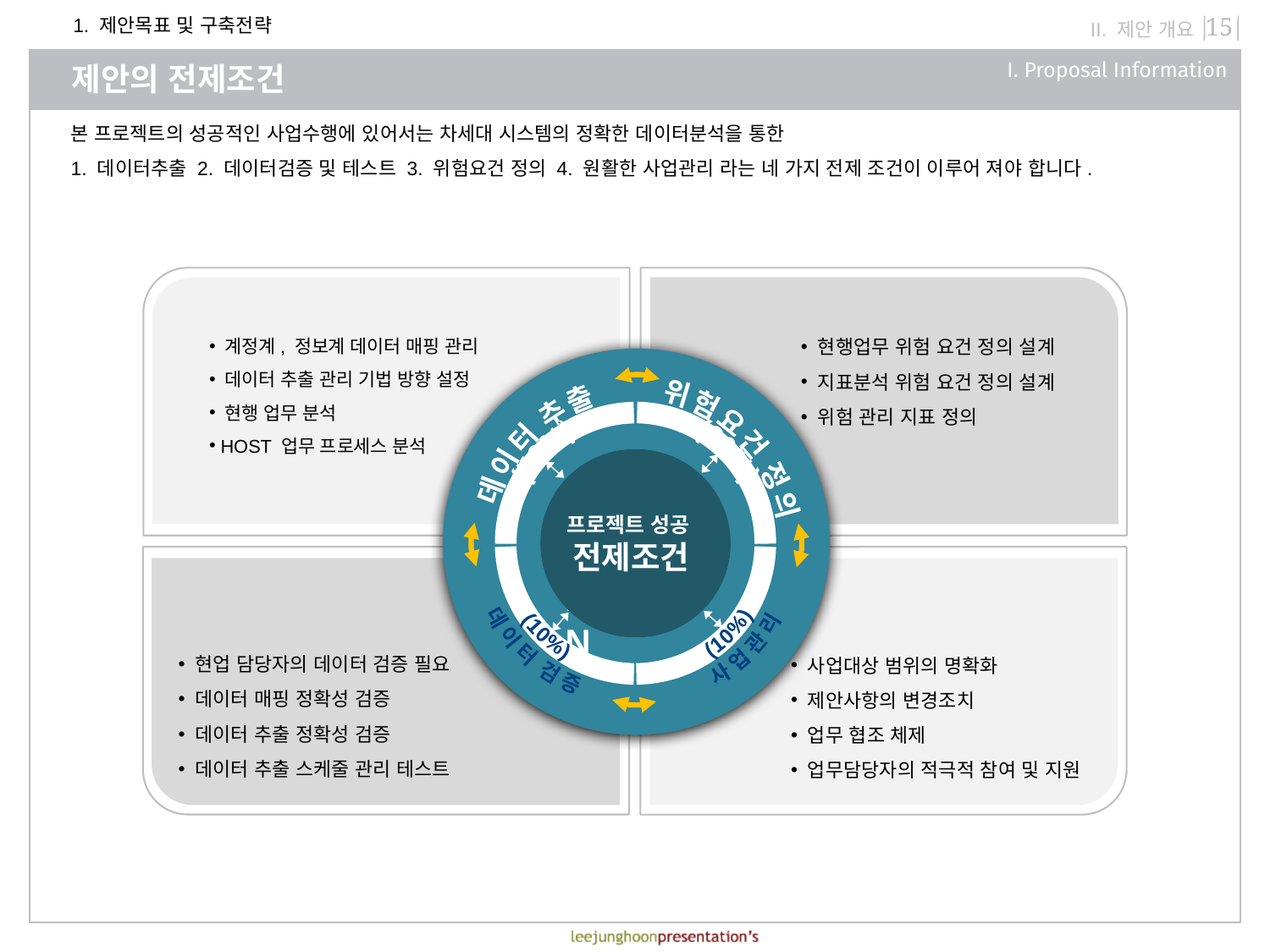

계정계, 정보계 데이터 매핑 관리
 데이터 추출 관리 기법 방향 설정
 현행 업무 분석
 HOST 업무 프로세스 분석
 현행업무 위험 요건 정의 설계
 지표분석 위험 요건 정의 설계
 위험 관리 지표 정의

PRESENTATION
(10%)
데이터 검증
(10%)
사업관리
위험요건 정의
(30%)
데이터 추출
(50%)
프로젝트 성공
전제조건

 현업 담당자의 데이터 검증 필요
 데이터 매핑 정확성 검증
 데이터 추출 정확성 검증
 데이터 추출 스케줄 관리 테스트
 사업대상 범위의 명확화
 제안사항의 변경조치
 업무 협조 체제
 업무담당자의 적극적 참여 및 지원